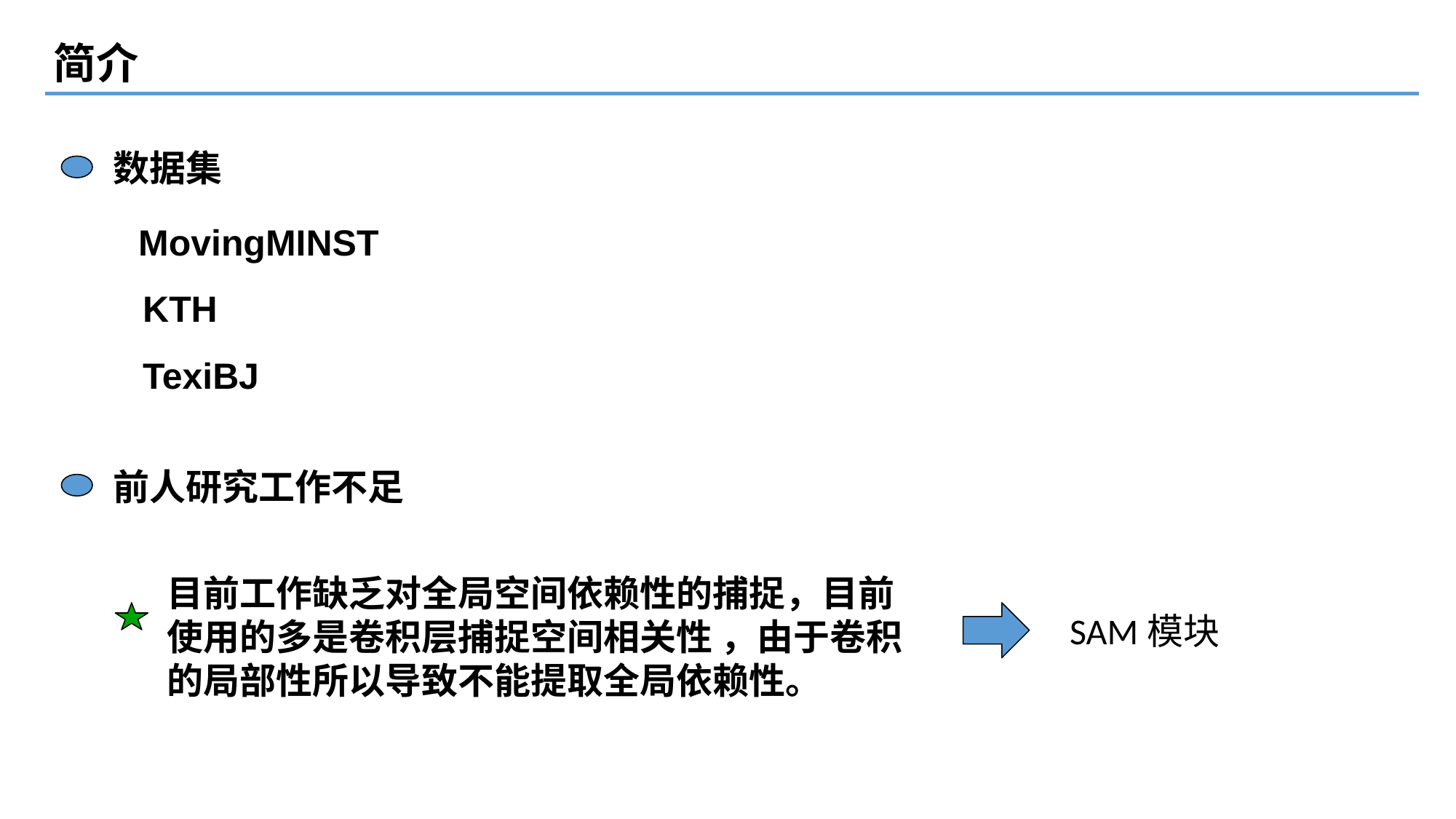

简介
数据集

MovingMINST
KTH
TexiBJ
前人研究工作不足

目前工作缺乏对全局空间依赖性的捕捉，目前使用的多是卷积层捕捉空间相关性 ，由于卷积的局部性所以导致不能提取全局依赖性。

SAM模块